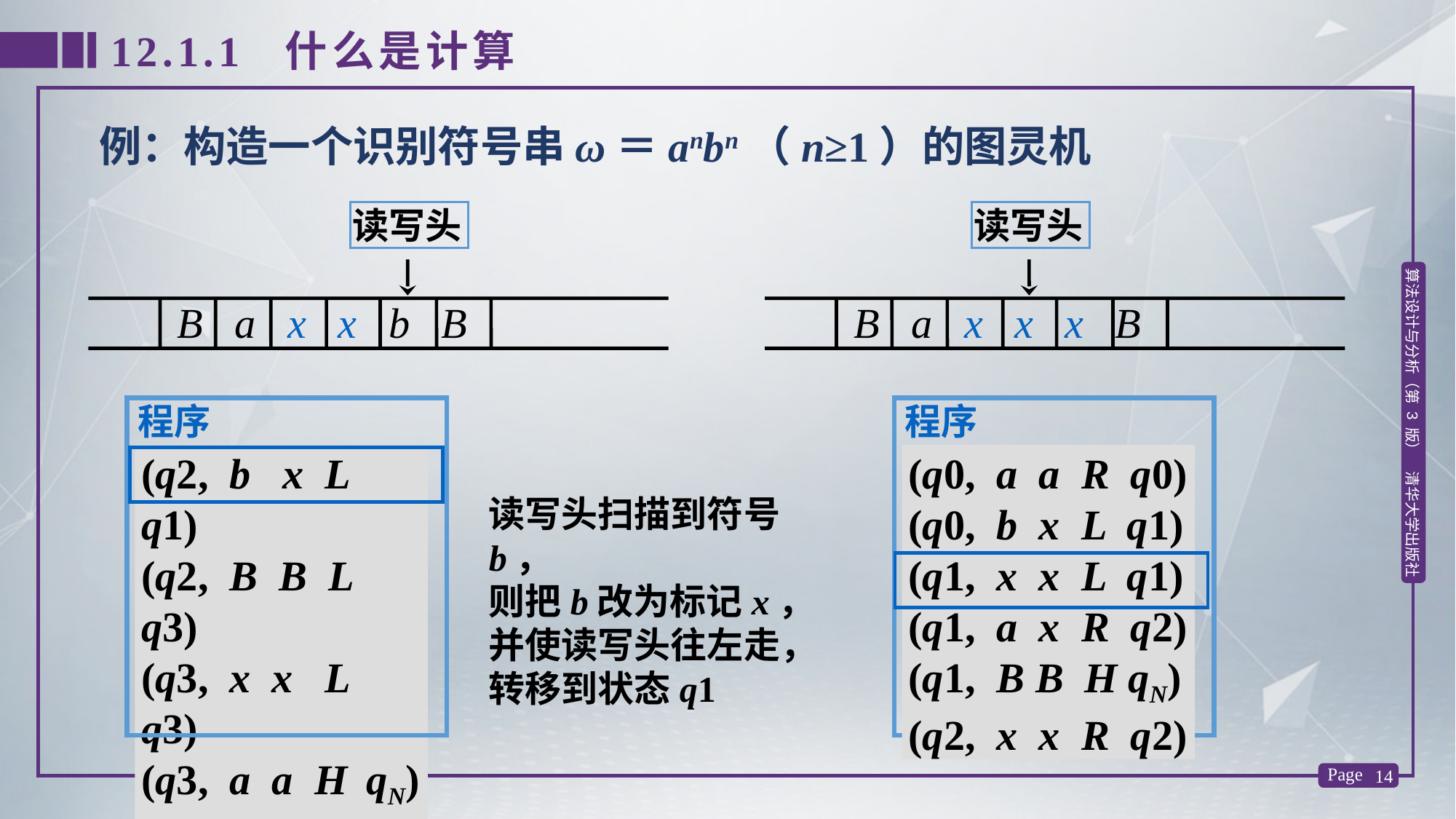

12.1.1  什么是计算
例：构造一个识别符号串ω＝anbn（n≥1）的图灵机
读写头
读写头

B   a   x   x   b   B
B   a   x   x   x   B

程序

程序

(q2,  b   x  L  q1)
(q2,  B  B  L  q3)
(q3,  x  x   L  q3)
(q3,  a  a  H  qN)
(q3,  B B  H  q4)

(q0,  a  a  R  q0)
(q0,  b  x  L  q1)
(q1,  x  x  L  q1)
(q1,  a  x  R  q2)
(q1,  B B  H qN)
(q2,  x  x  R  q2)

读写头扫描到符号b，
则把b改为标记x，
并使读写头往左走，
转移到状态q1